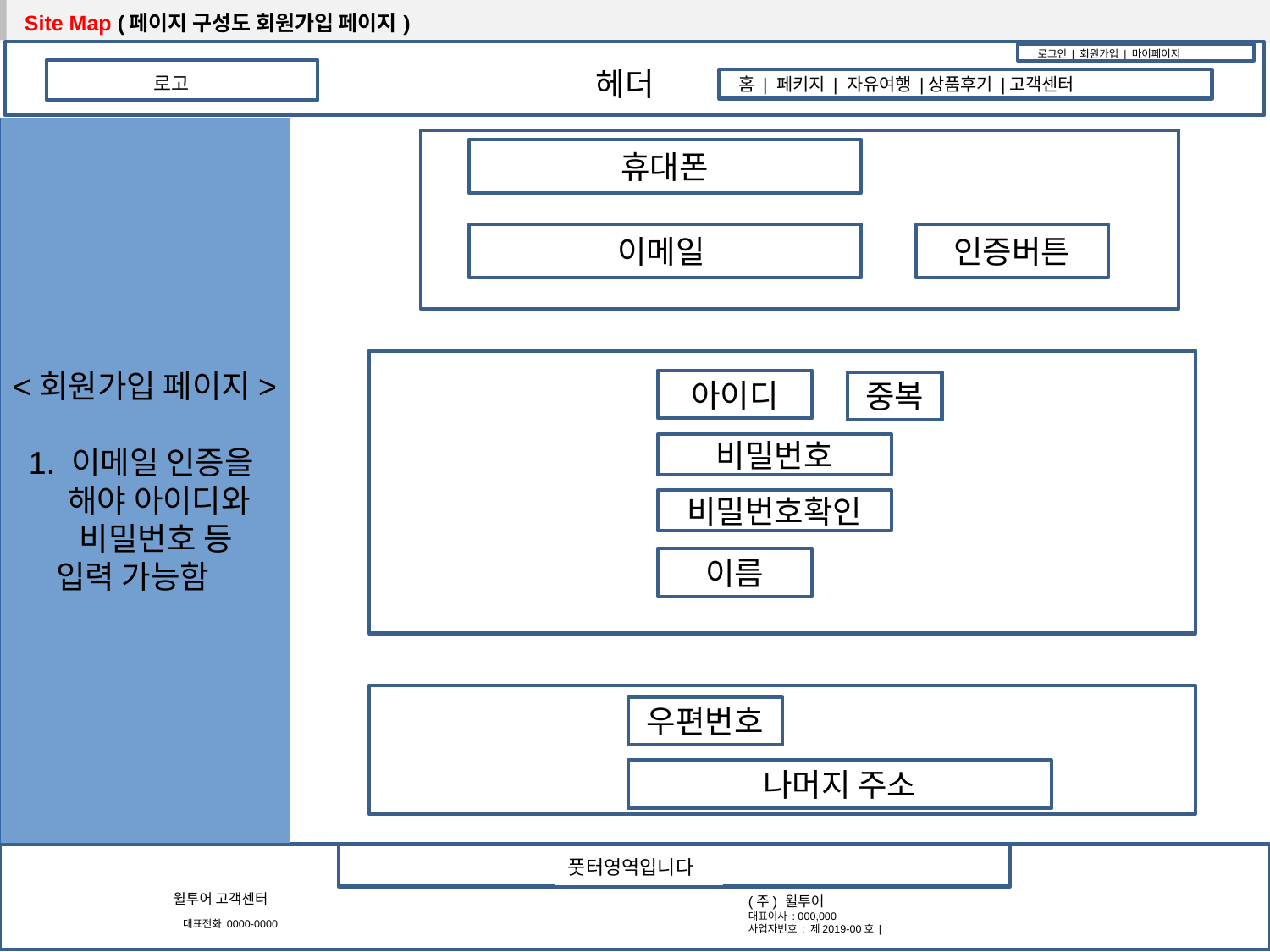

| Site Map (페이지 구성도 회원가입 페이지) |
| --- |

로그인 | 회원가입 | 마이페이지

헤더

로고
홈 | 페키지 | 자유여행 |상품후기 |고객센터

<회원가입 페이지>

1. 이메일 인증을
    해야 아이디와
  비밀번호 등
     입력 가능함

휴대폰
이메일
인증버튼

아이디
중복
비밀번호
비밀번호확인
이름

우편번호
나머지 주소

풋터영역입니다
윌투어 고객센터
 대표전화 0000-0000
(주) 윌투어
대표이사 : 000,000
사업자번호 : 제2019-00호 |